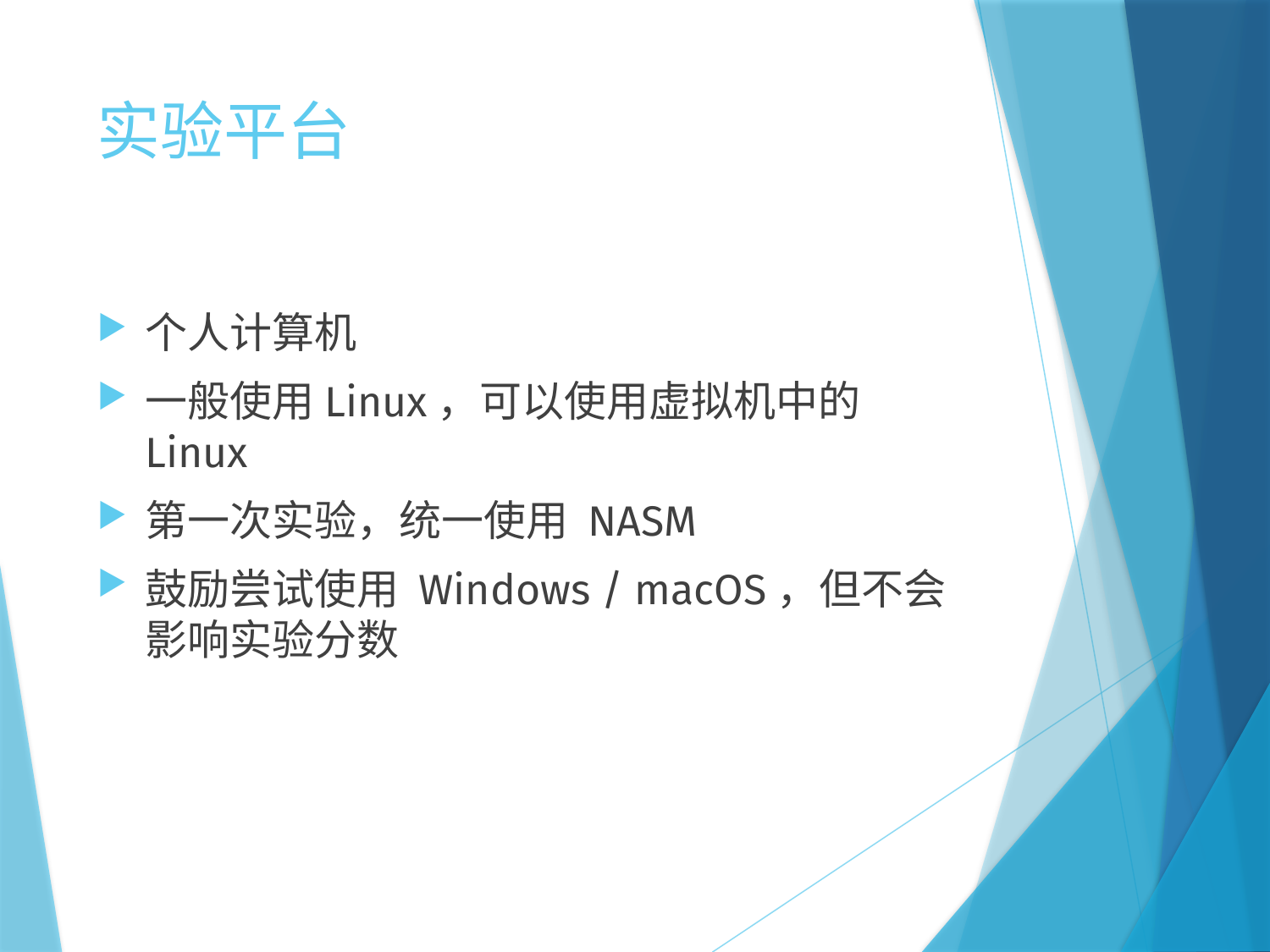

# 实验平台
个人计算机
一般使用Linux，可以使用虚拟机中的Linux
第一次实验，统一使用 NASM
鼓励尝试使用 Windows / macOS，但不会影响实验分数